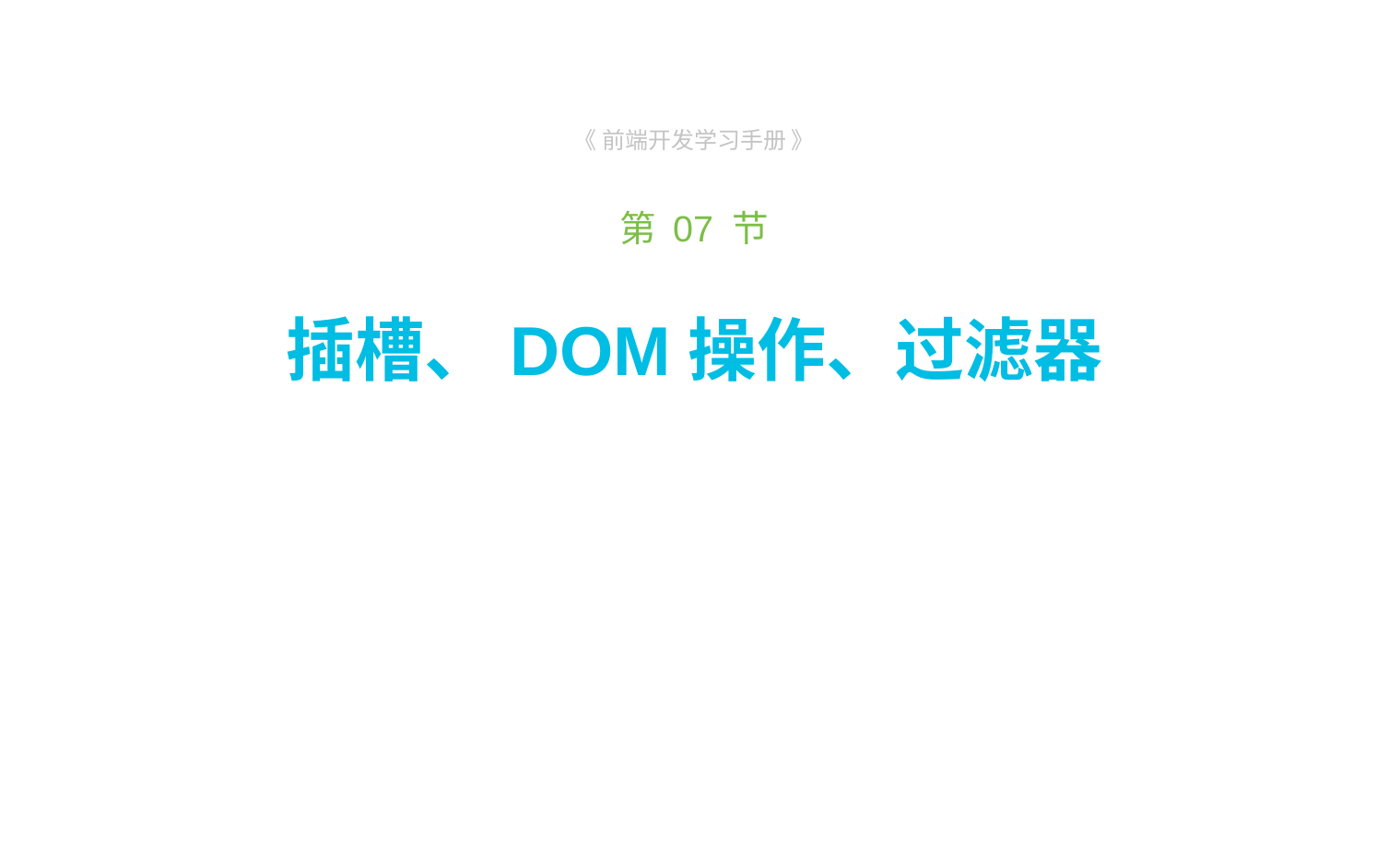

《 前端开发学习手册 》
第 07 节
# 插槽、DOM操作、过滤器